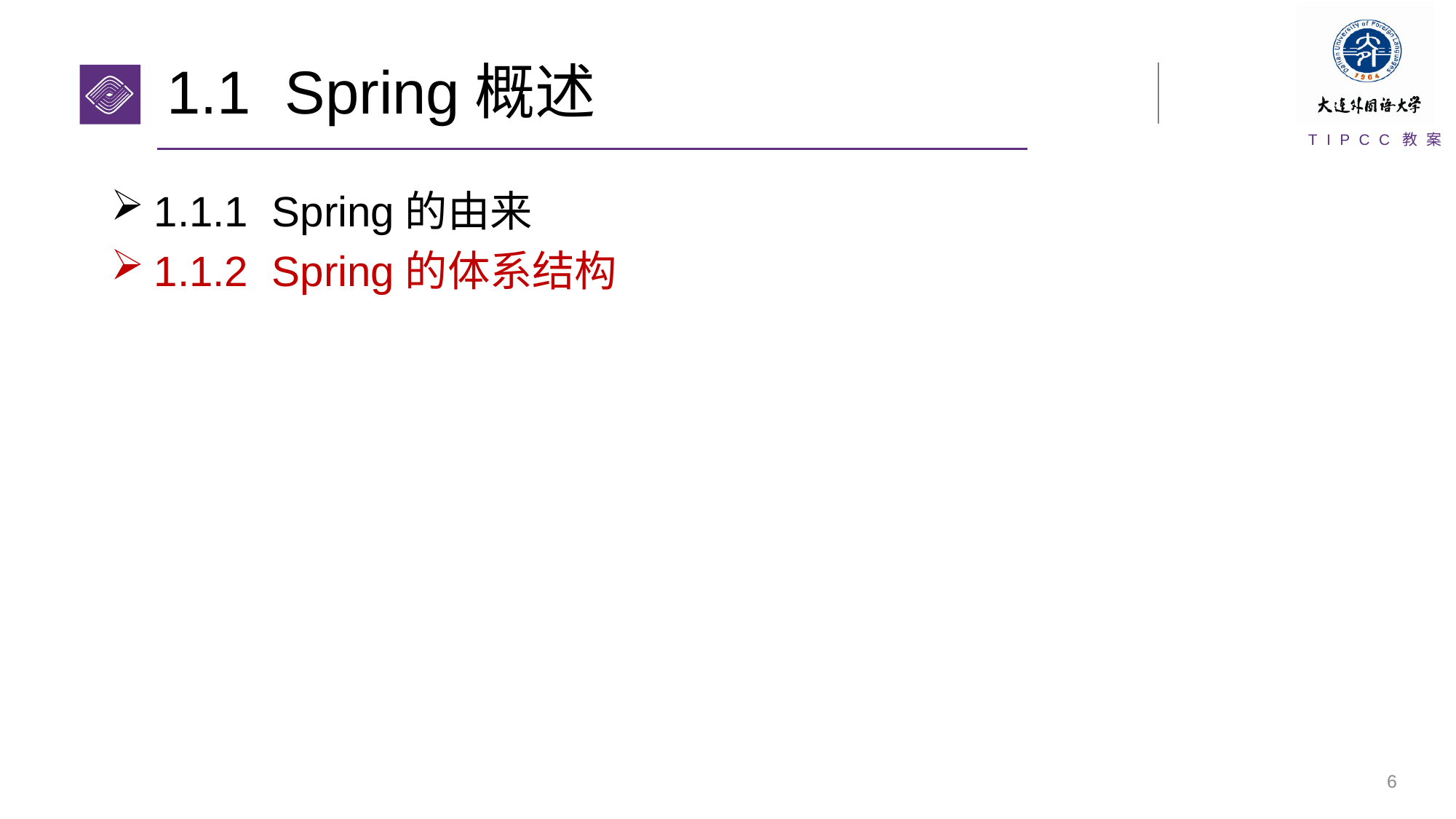

# 1.1  Spring概述
1.1.1  Spring的由来
1.1.2  Spring的体系结构
6